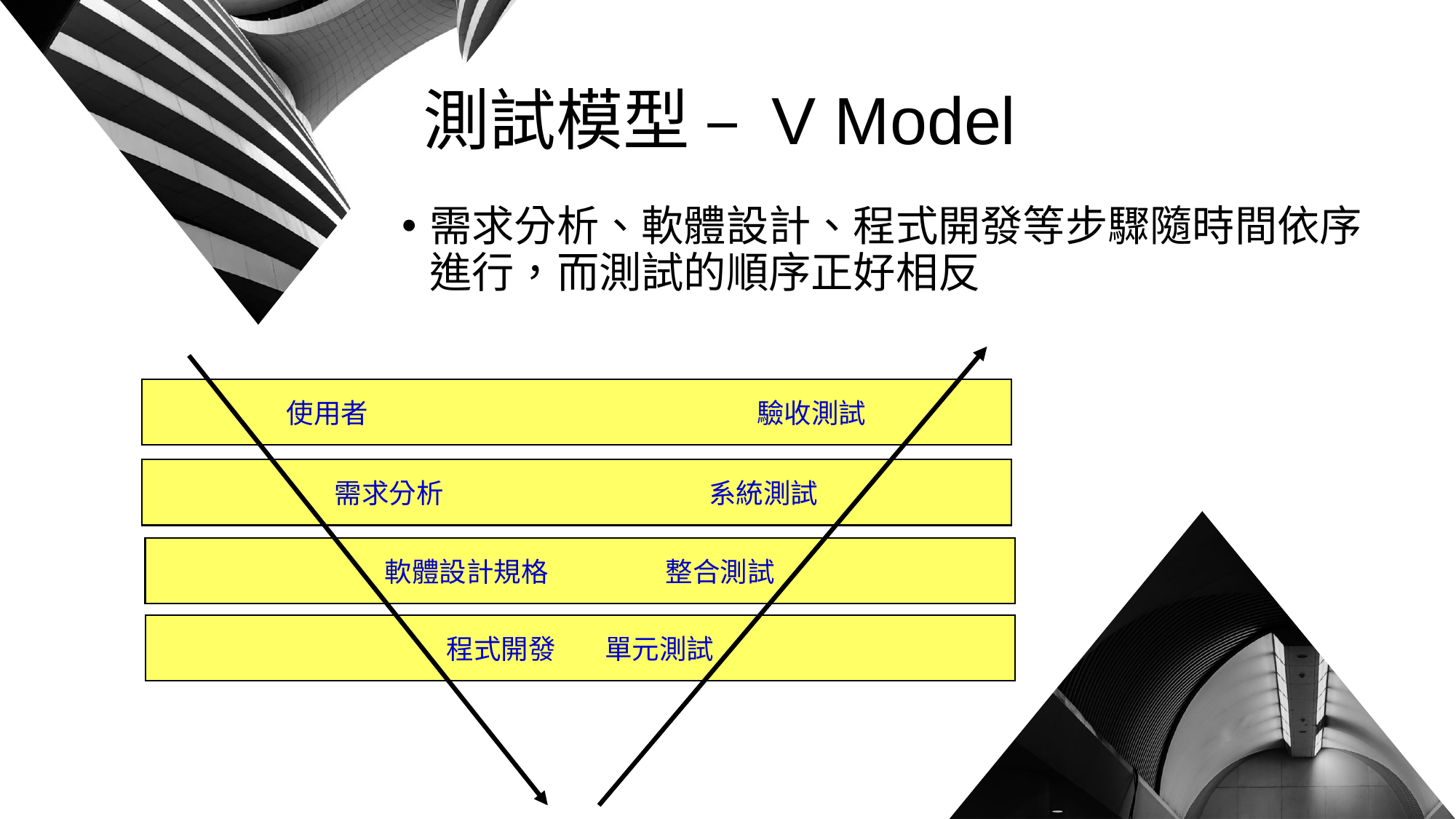

# 測試模型 – V Model
需求分析、軟體設計、程式開發等步驟隨時間依序進行，而測試的順序正好相反

使用者                                                               驗收測試
需求分析                                           系統測試
軟體設計規格                   整合測試
程式開發        單元測試